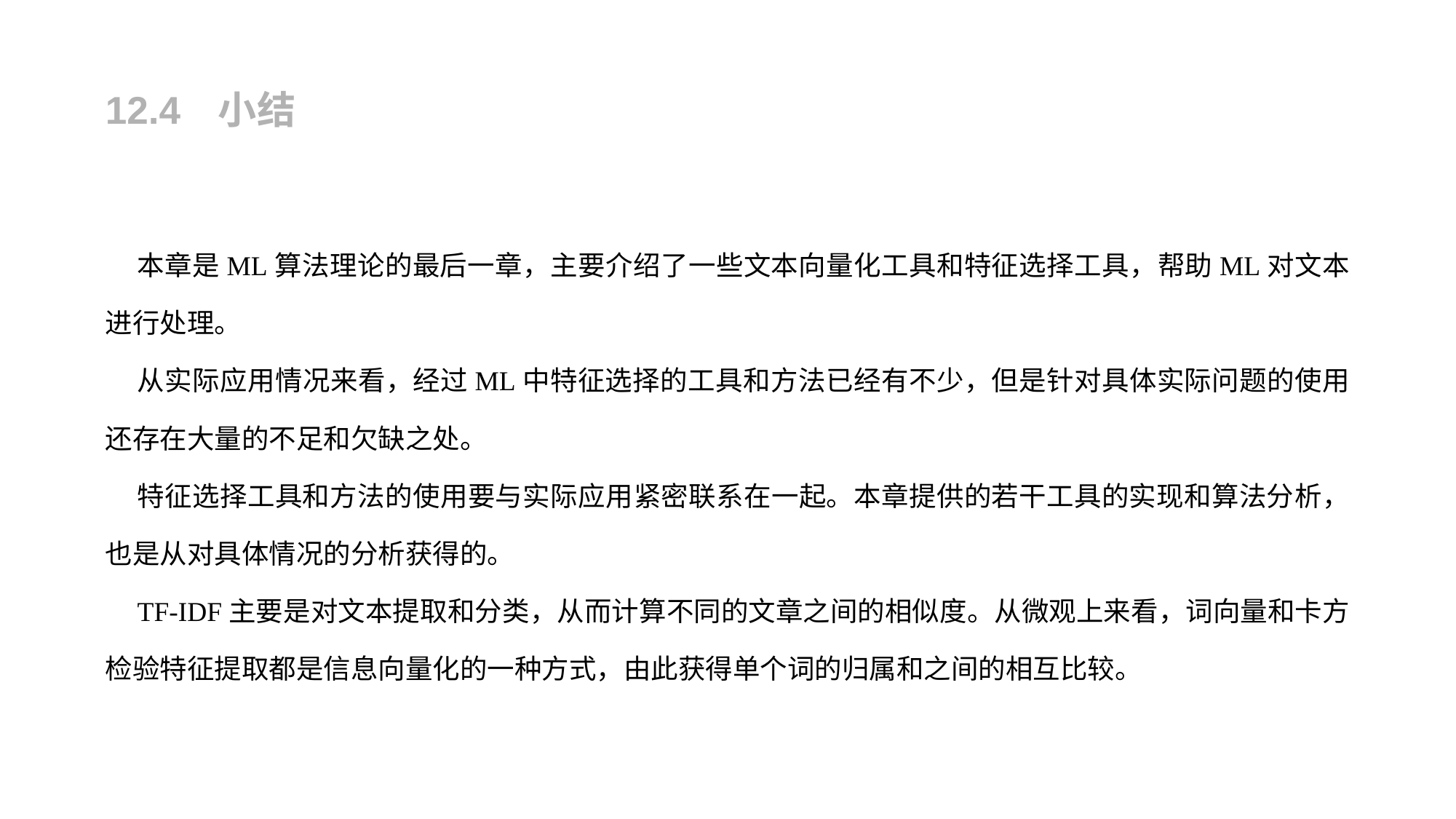

# 12.4  小结
本章是ML算法理论的最后一章，主要介绍了一些文本向量化工具和特征选择工具，帮助ML对文本进行处理。
从实际应用情况来看，经过ML中特征选择的工具和方法已经有不少，但是针对具体实际问题的使用还存在大量的不足和欠缺之处。
特征选择工具和方法的使用要与实际应用紧密联系在一起。本章提供的若干工具的实现和算法分析，也是从对具体情况的分析获得的。
TF-IDF主要是对文本提取和分类，从而计算不同的文章之间的相似度。从微观上来看，词向量和卡方检验特征提取都是信息向量化的一种方式，由此获得单个词的归属和之间的相互比较。